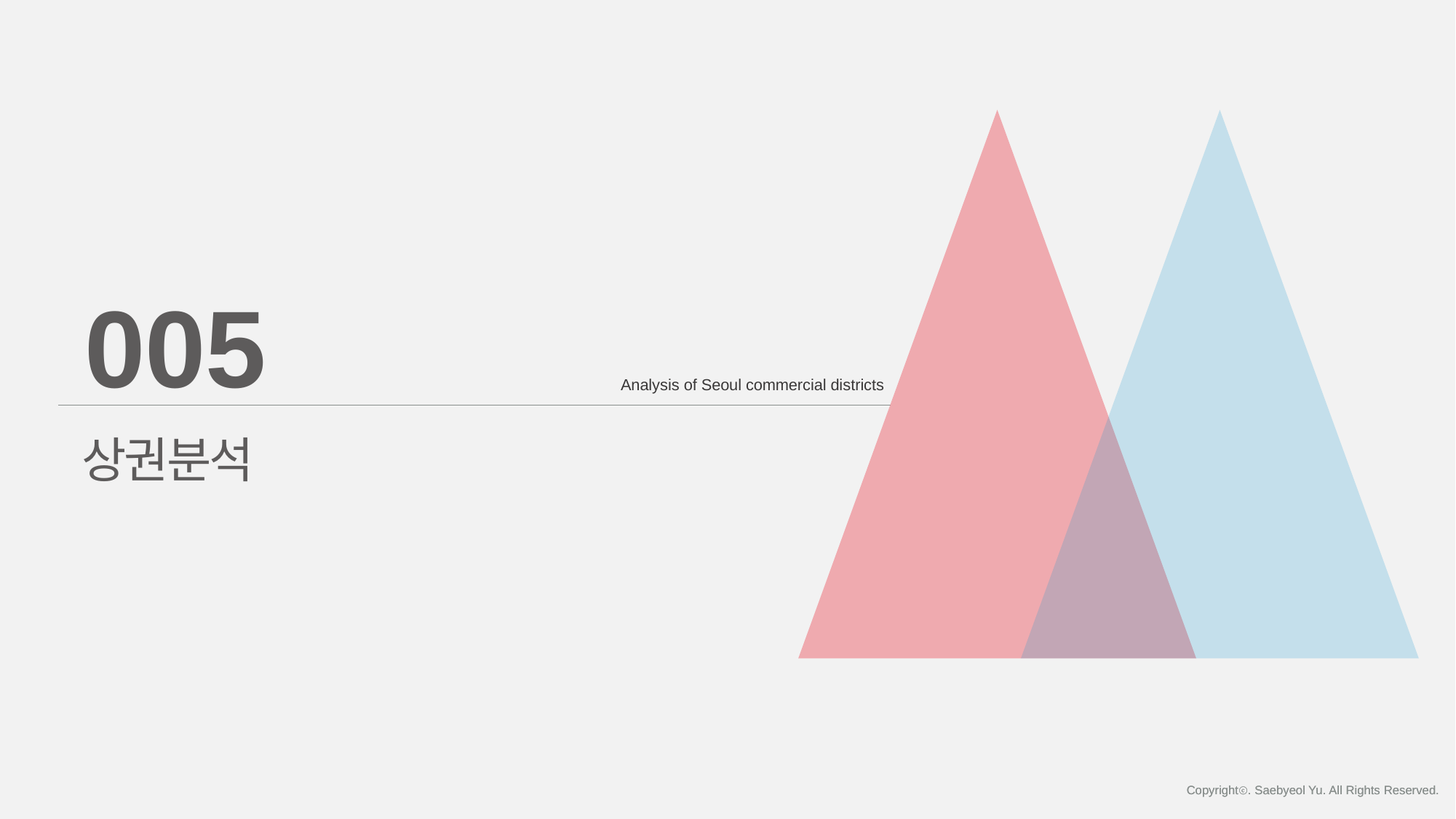

005
Analysis of Seoul commercial districts
상권분석
Copyrightⓒ. Saebyeol Yu. All Rights Reserved.